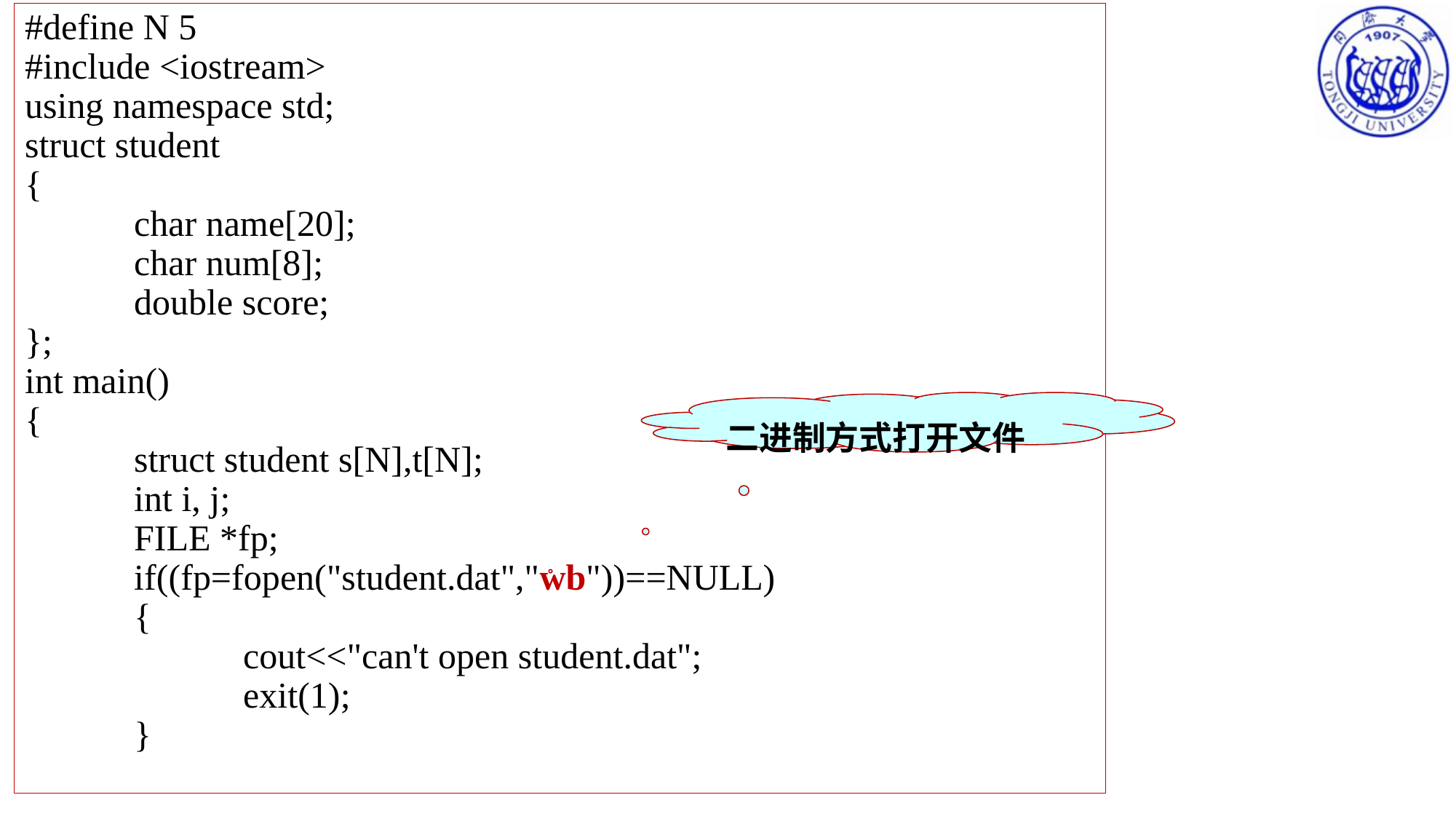

#define N 5
#include <iostream>
using namespace std;
struct student
{
	char name[20];
	char num[8];
	double score;
};
int main()
{
	struct student s[N],t[N];
	int i, j;
	FILE *fp;
	if((fp=fopen("student.dat","wb"))==NULL)
	{
		cout<<"can't open student.dat";
		exit(1);
	}

二进制方式打开文件